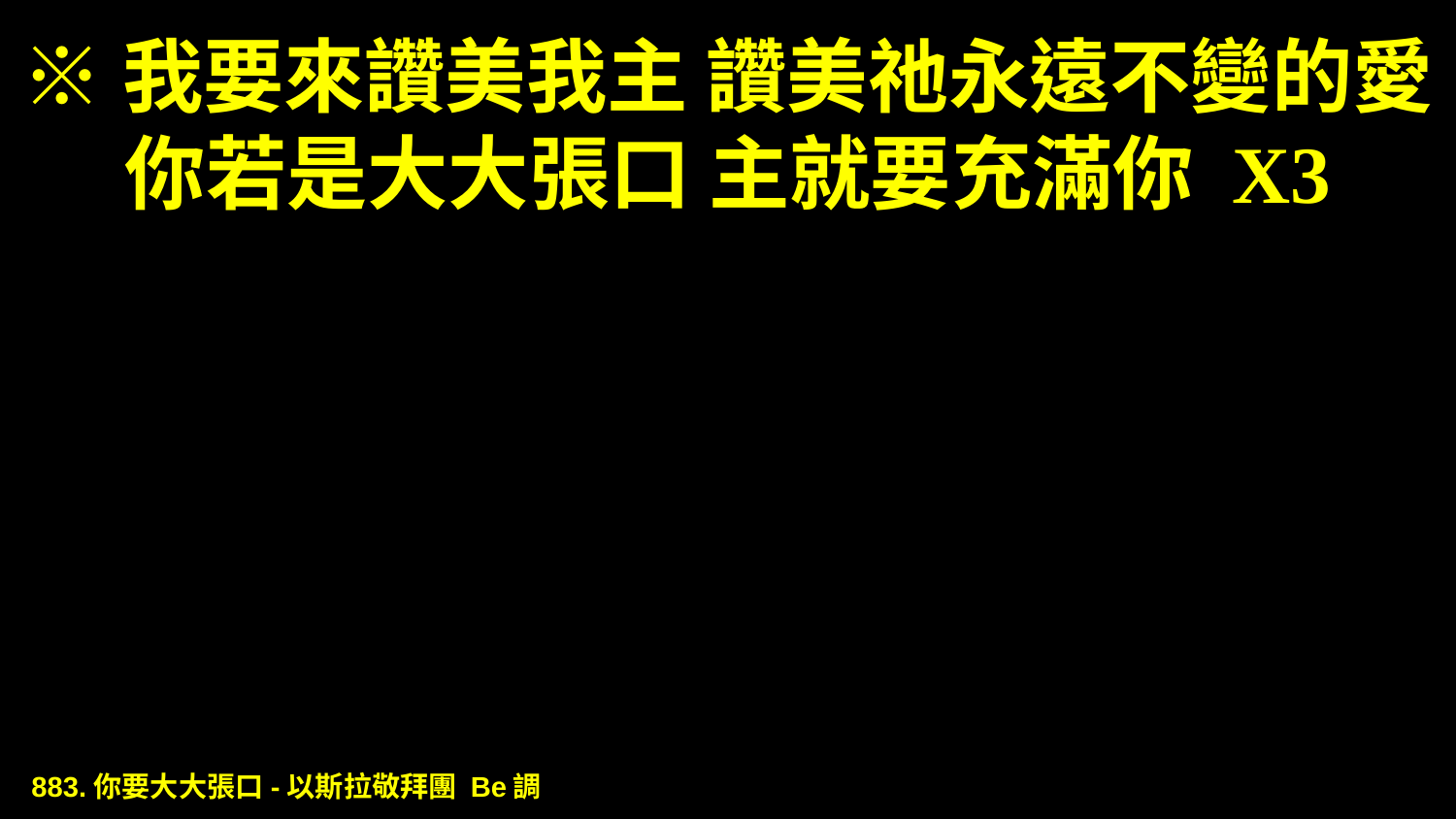

# ※我要來讚美我主 讚美祂永遠不變的愛 你若是大大張口 主就要充滿你 X3
883.你要大大張口-以斯拉敬拜團 Be調